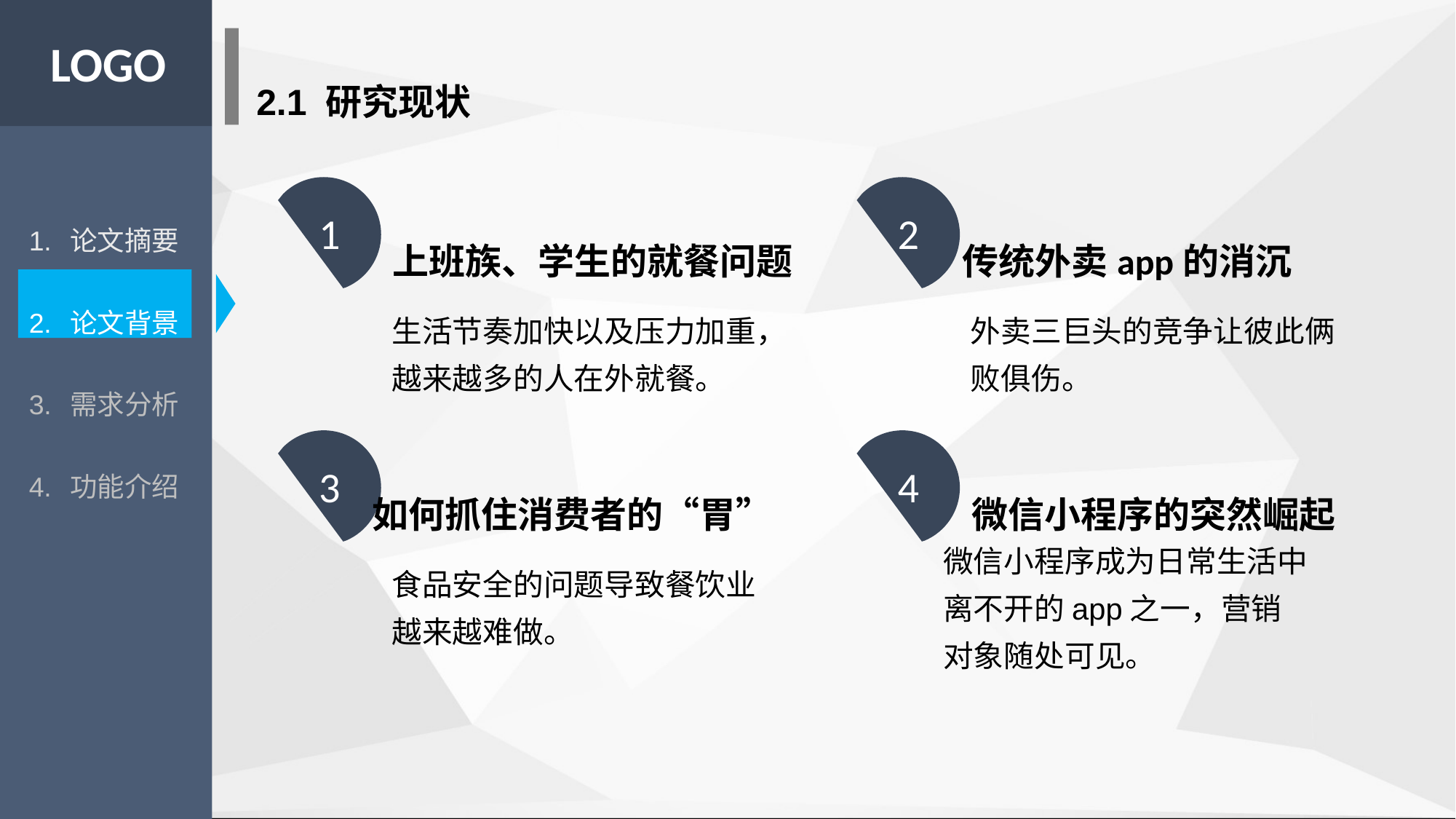

LOGO

2.1 研究现状
论文摘要
论文背景
需求分析
功能介绍
1
2
上班族、学生的就餐问题
传统外卖app的消沉

生活节奏加快以及压力加重，
越来越多的人在外就餐。
外卖三巨头的竞争让彼此俩败俱伤。
3
4
如何抓住消费者的“胃”
微信小程序的突然崛起
食品安全的问题导致餐饮业越来越难做。
微信小程序成为日常生活中离不开的app之一，营销对象随处可见。